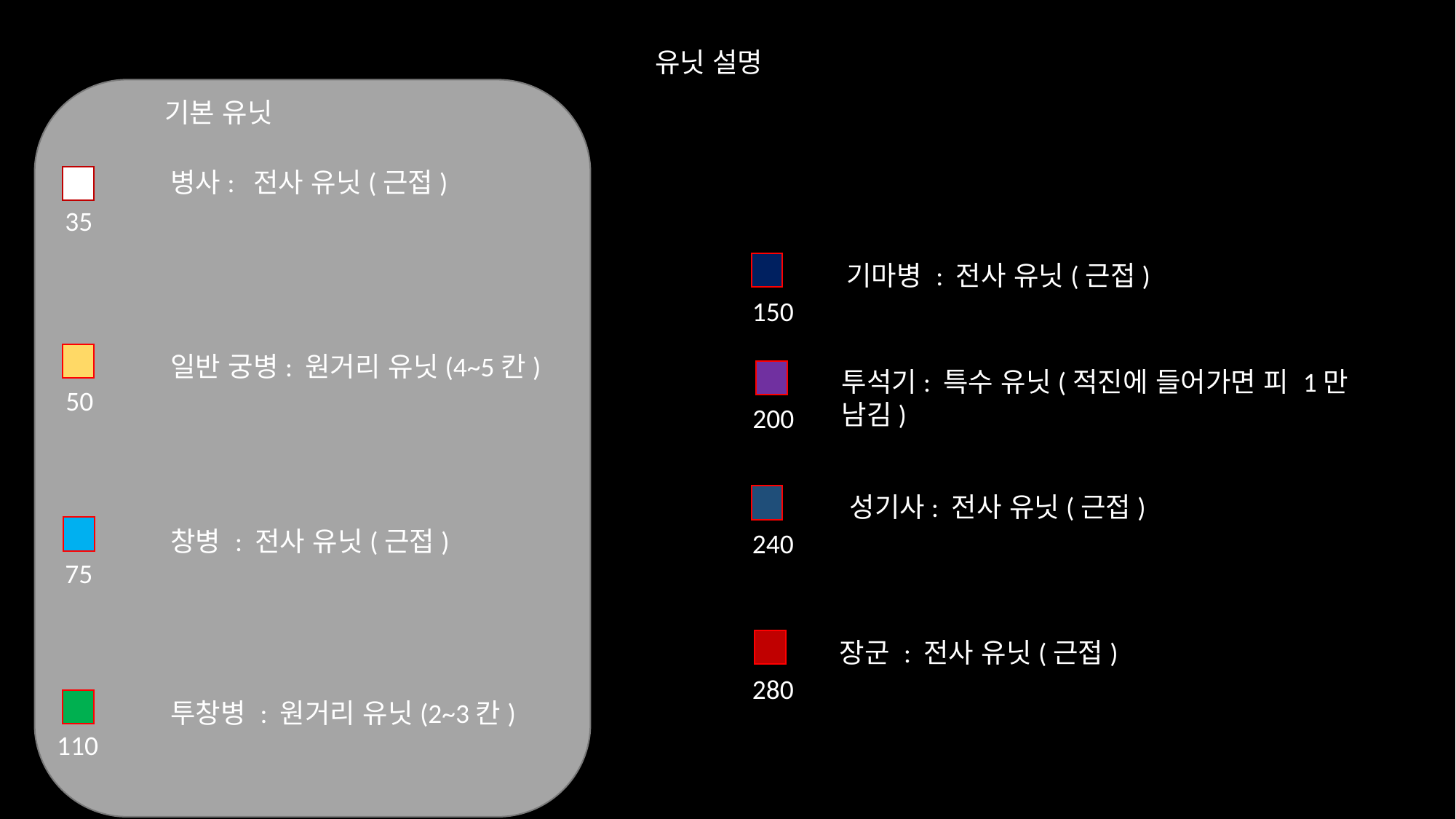

유닛 설명

기본 유닛
병사:  전사 유닛(근접)

35

기마병 : 전사 유닛(근접)

150

일반 궁병: 원거리 유닛(4~5칸)

투석기: 특수 유닛(적진에 들어가면 피 1만 남김)

50

200

성기사: 전사 유닛(근접)

창병 : 전사 유닛(근접)
240

75

장군 : 전사 유닛(근접)
280

투창병 : 원거리 유닛(2~3칸)
110